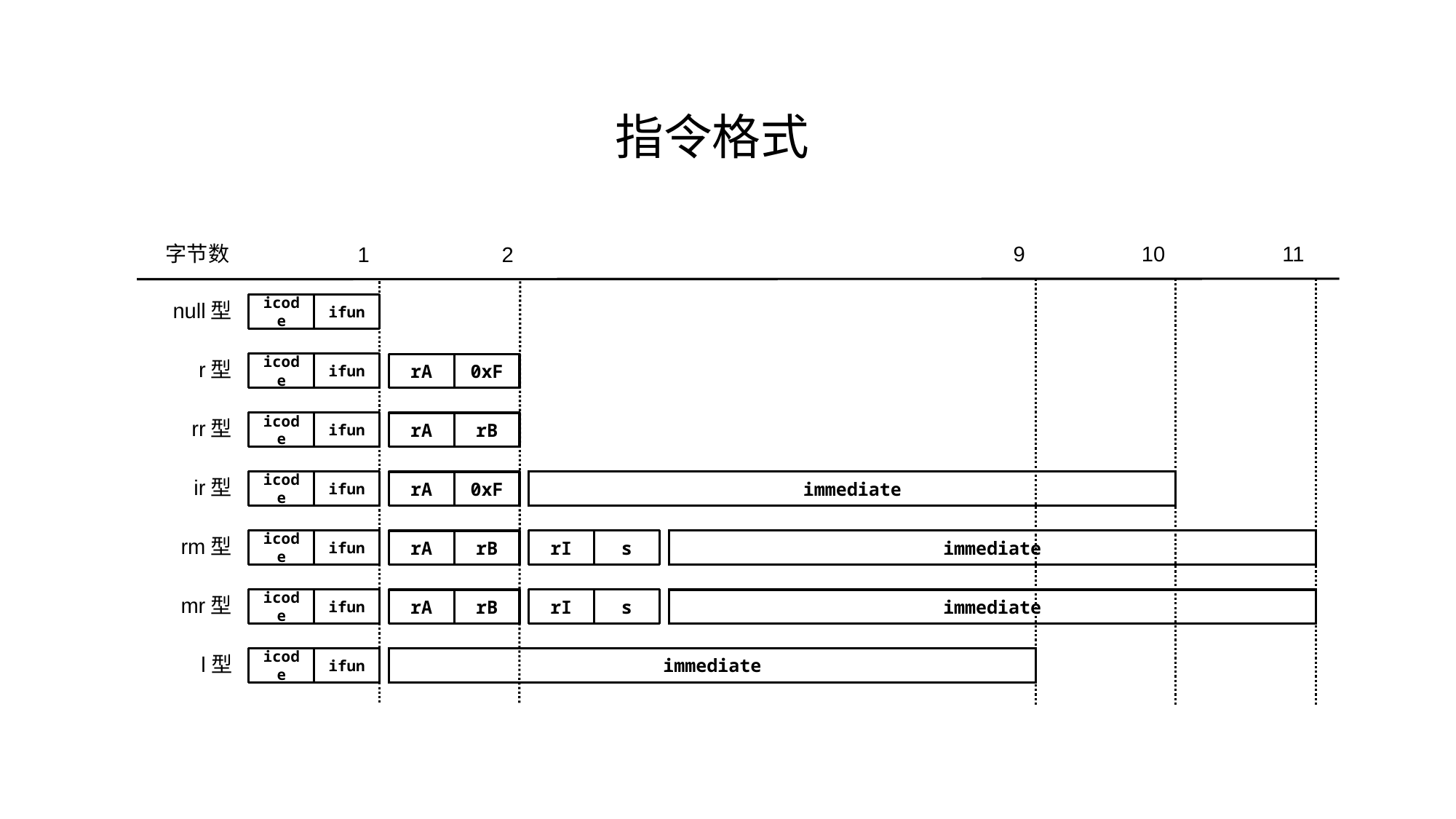

指令格式
字节数
9
10
11
1
2
null型
icode
ifun
r型
icode
ifun
rA
0xF
rr型
icode
ifun
rA
rB
ir型
icode
ifun
immediate
rA
0xF
rm型
icode
ifun
rI
s
immediate
rA
rB
mr型
icode
ifun
rI
s
rA
rB
immediate
l型
icode
ifun
immediate